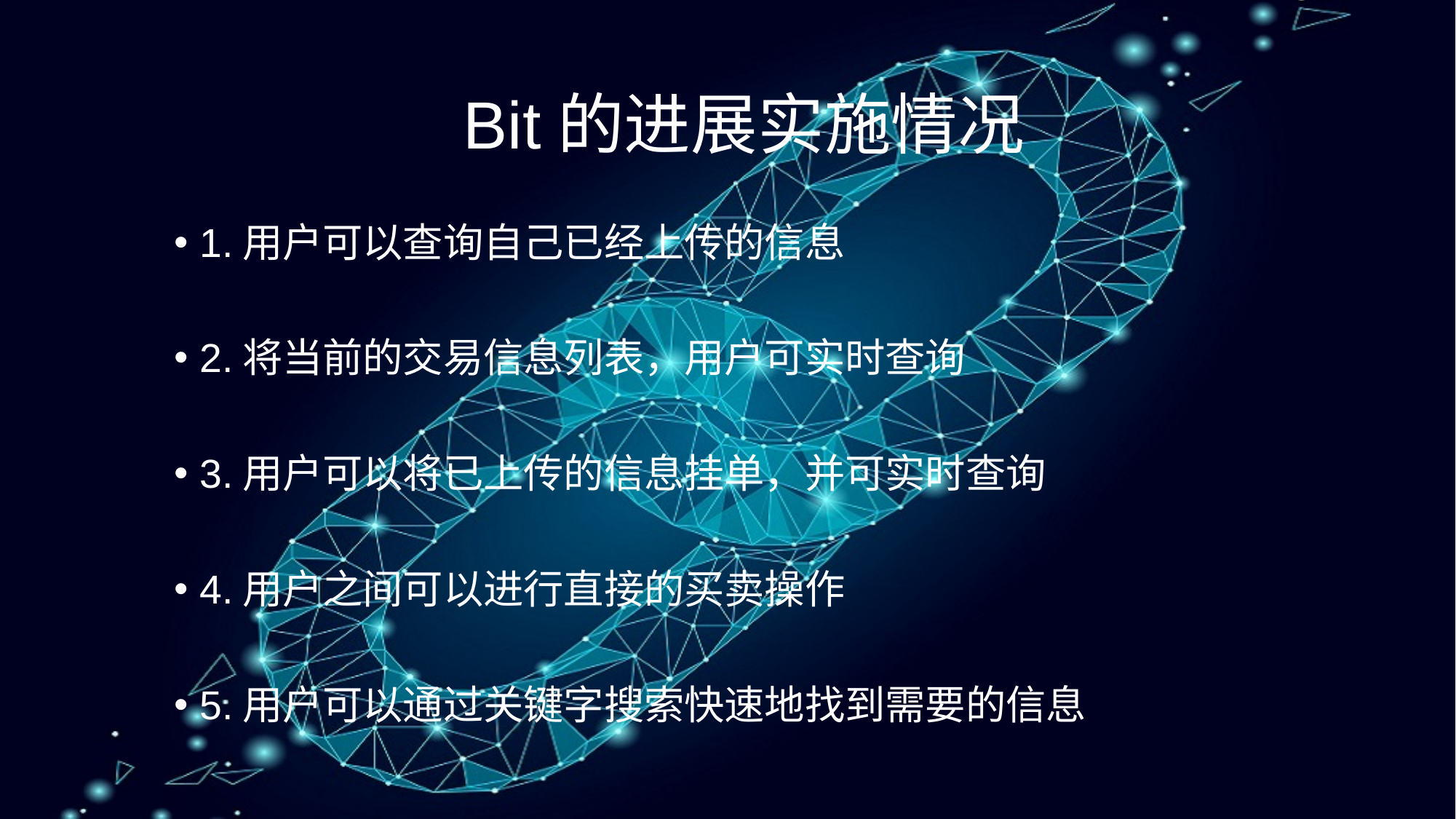

# Bit的进展实施情况
1.用户可以查询自己已经上传的信息

2.将当前的交易信息列表，用户可实时查询

3.用户可以将已上传的信息挂单，并可实时查询

4.用户之间可以进行直接的买卖操作

5.用户可以通过关键字搜索快速地找到需要的信息